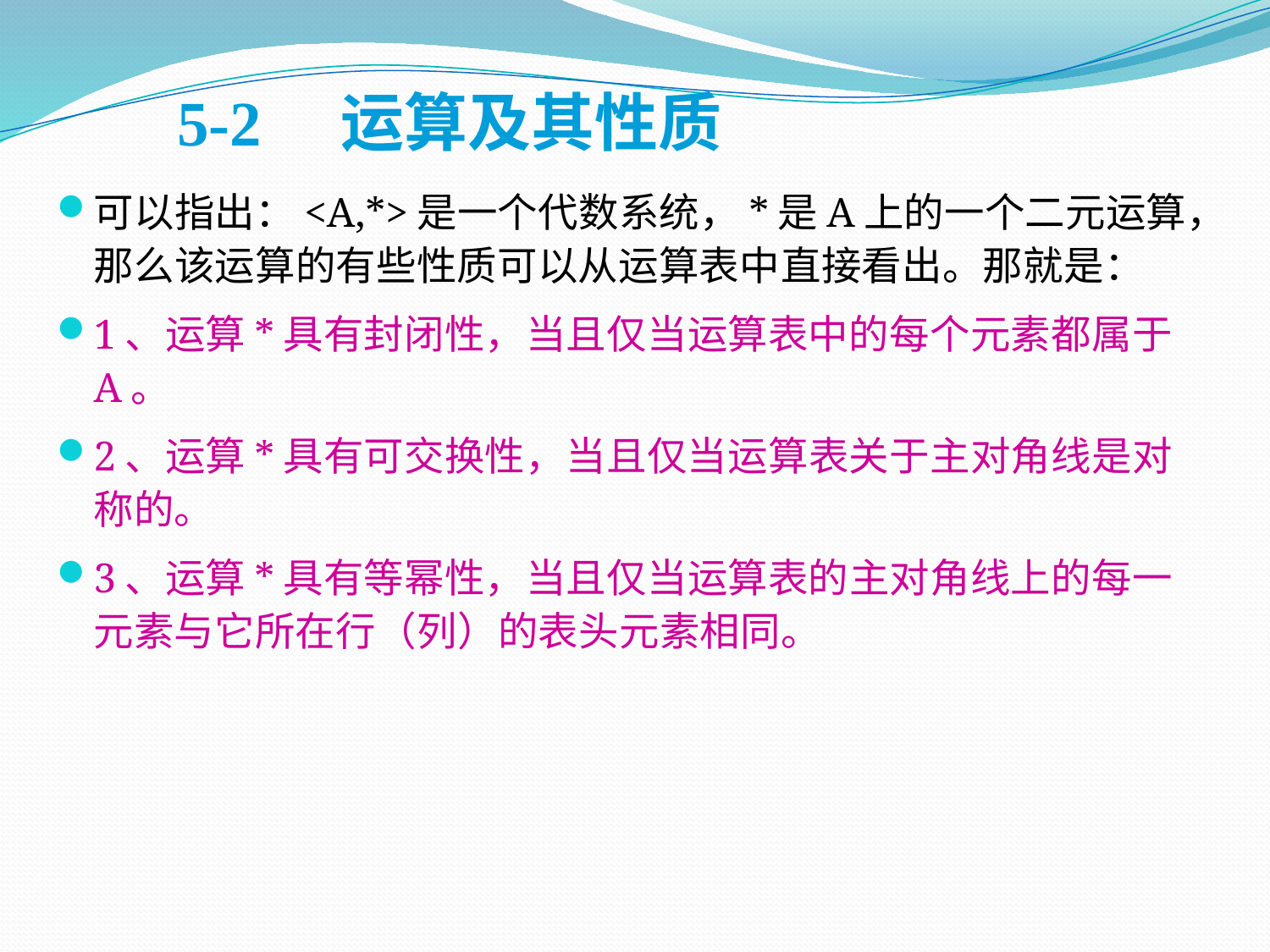

5-2　运算及其性质
可以指出：<A,*>是一个代数系统，*是A上的一个二元运算，那么该运算的有些性质可以从运算表中直接看出。那就是：
1、运算*具有封闭性，当且仅当运算表中的每个元素都属于A。
2、运算*具有可交换性，当且仅当运算表关于主对角线是对称的。
3、运算*具有等幂性，当且仅当运算表的主对角线上的每一元素与它所在行（列）的表头元素相同。